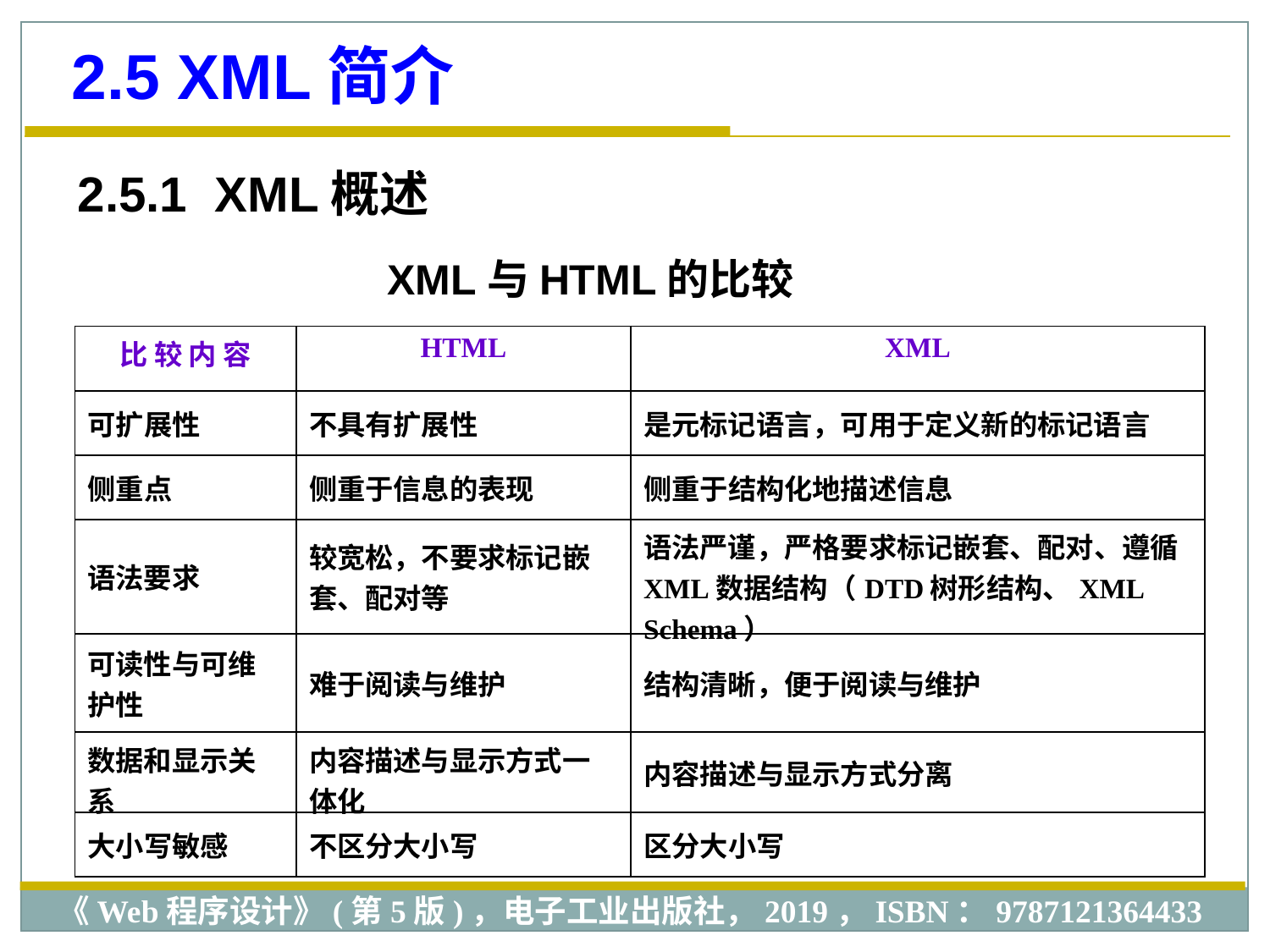

2.5 XML简介
2.5.1  XML概述
XML与HTML的比较
| 比 较 内 容 | HTML | XML |
| --- | --- | --- |
| 可扩展性 | 不具有扩展性 | 是元标记语言，可用于定义新的标记语言 |
| 侧重点 | 侧重于信息的表现 | 侧重于结构化地描述信息 |
| 语法要求 | 较宽松，不要求标记嵌套、配对等 | 语法严谨，严格要求标记嵌套、配对、遵循XML数据结构（DTD树形结构、XML Schema） |
| 可读性与可维护性 | 难于阅读与维护 | 结构清晰，便于阅读与维护 |
| 数据和显示关系 | 内容描述与显示方式一体化 | 内容描述与显示方式分离 |
| 大小写敏感 | 不区分大小写 | 区分大小写 |